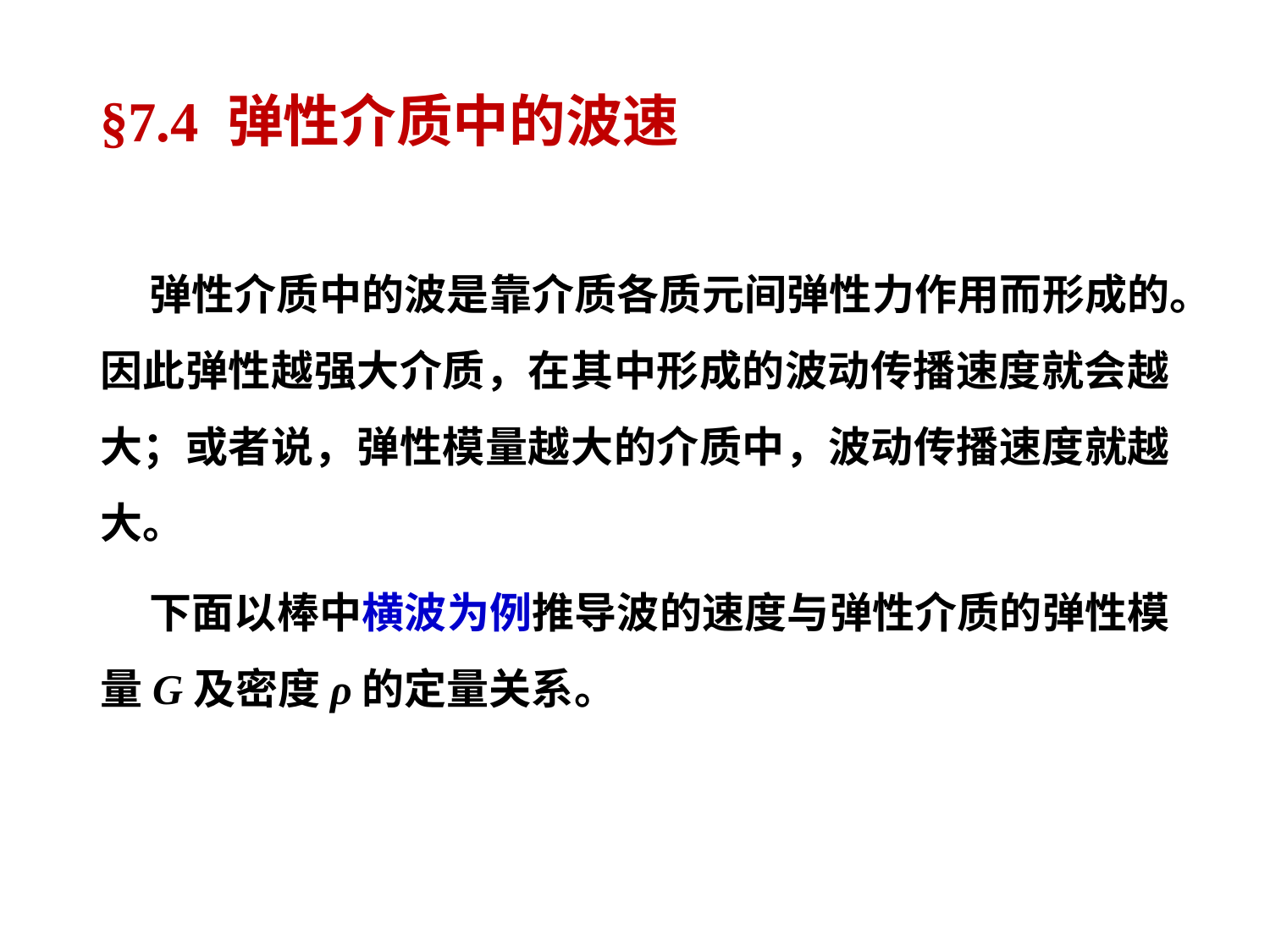

# §7.4 弹性介质中的波速
    弹性介质中的波是靠介质各质元间弹性力作用而形成的。因此弹性越强大介质，在其中形成的波动传播速度就会越大；或者说，弹性模量越大的介质中，波动传播速度就越大。
    下面以棒中横波为例推导波的速度与弹性介质的弹性模量G及密度ρ的定量关系。

39